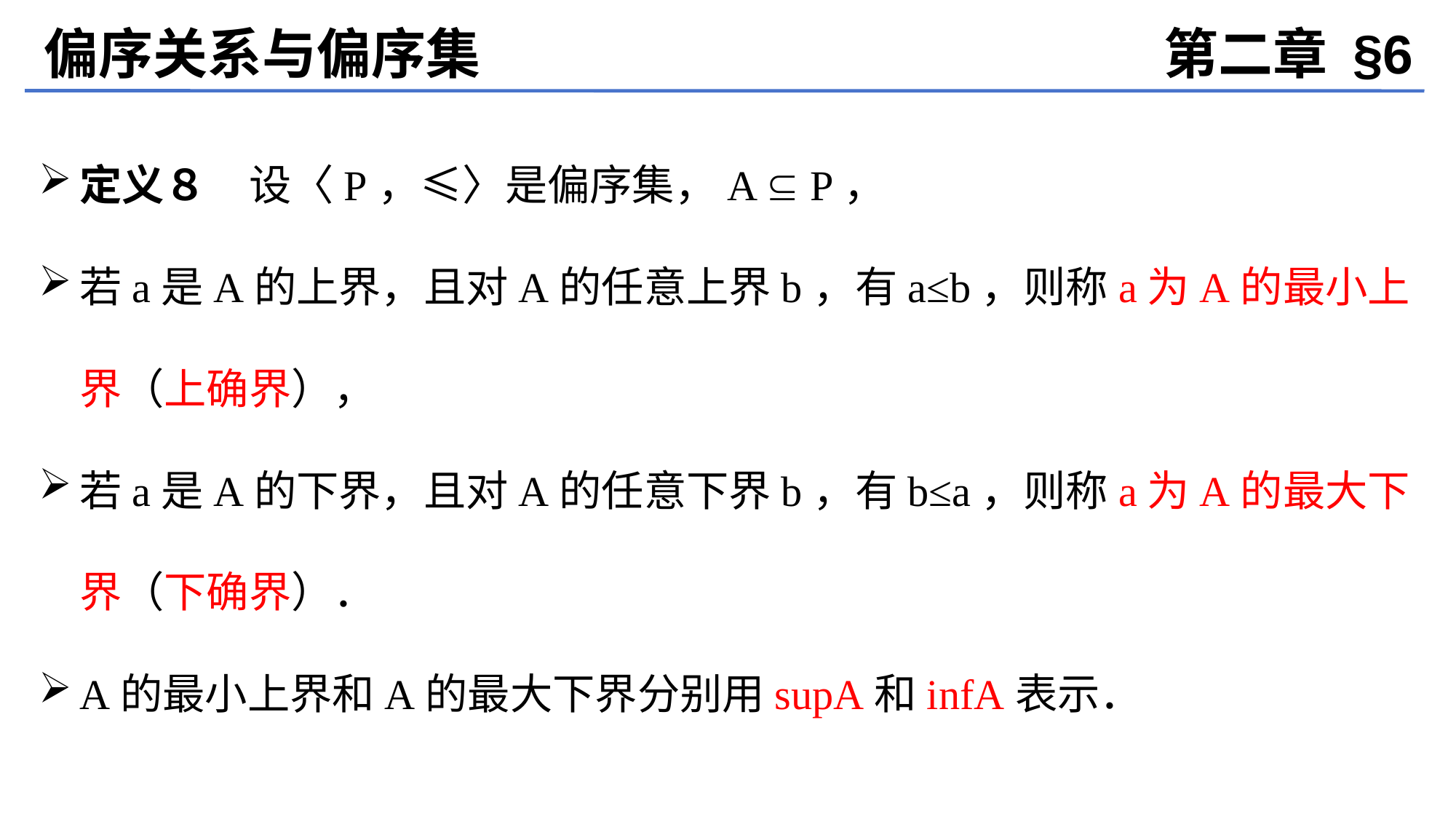

偏序关系与偏序集
第二章 §6
定义８　设〈P，≤〉是偏序集，A ⊆ P，
若a是A的上界，且对A的任意上界b，有a≤b，则称a为A的最小上界（上确界），
若a是A的下界，且对A的任意下界b，有b≤a，则称a为A的最大下界（下确界）．
A的最小上界和A的最大下界分别用supA和infA表示．